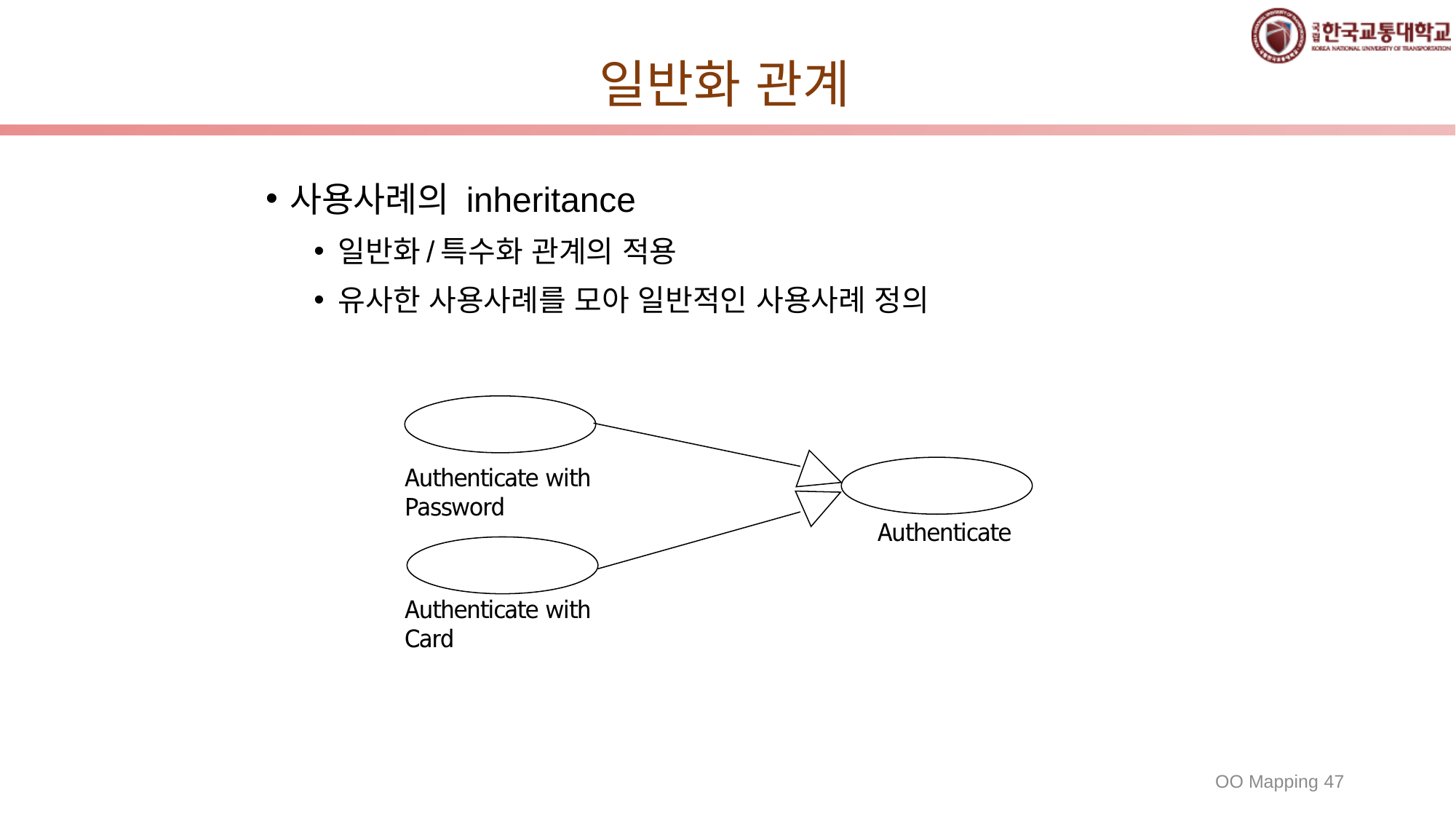

# 일반화 관계
사용사례의 inheritance
일반화/특수화 관계의 적용
유사한 사용사례를 모아 일반적인 사용사례 정의

Authenticate with
Password

Authenticate

Authenticate with
Card
47